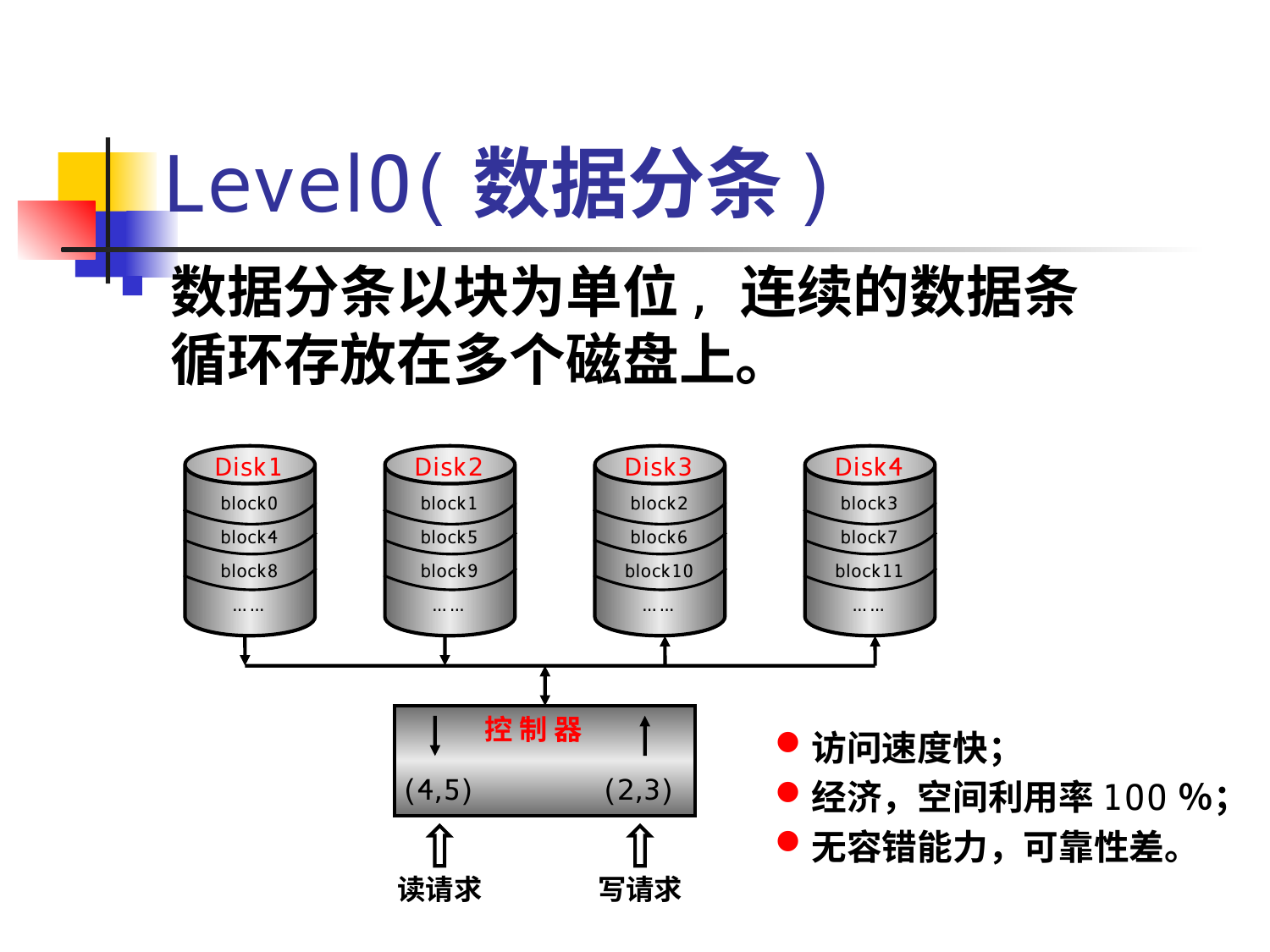

Level0(数据分条)
数据分条以块为单位, 连续的数据条循环存放在多个磁盘上。

block0
block4
block8
……
block1
block5
block9
……
block2
block6
block10
……
block3
block7
block11
……
Disk1
Disk2
Disk3
Disk4

控 制 器

(4,5)
(2,3)

读请求
写请求
访问速度快；
经济，空间利用率100％；
无容错能力，可靠性差。